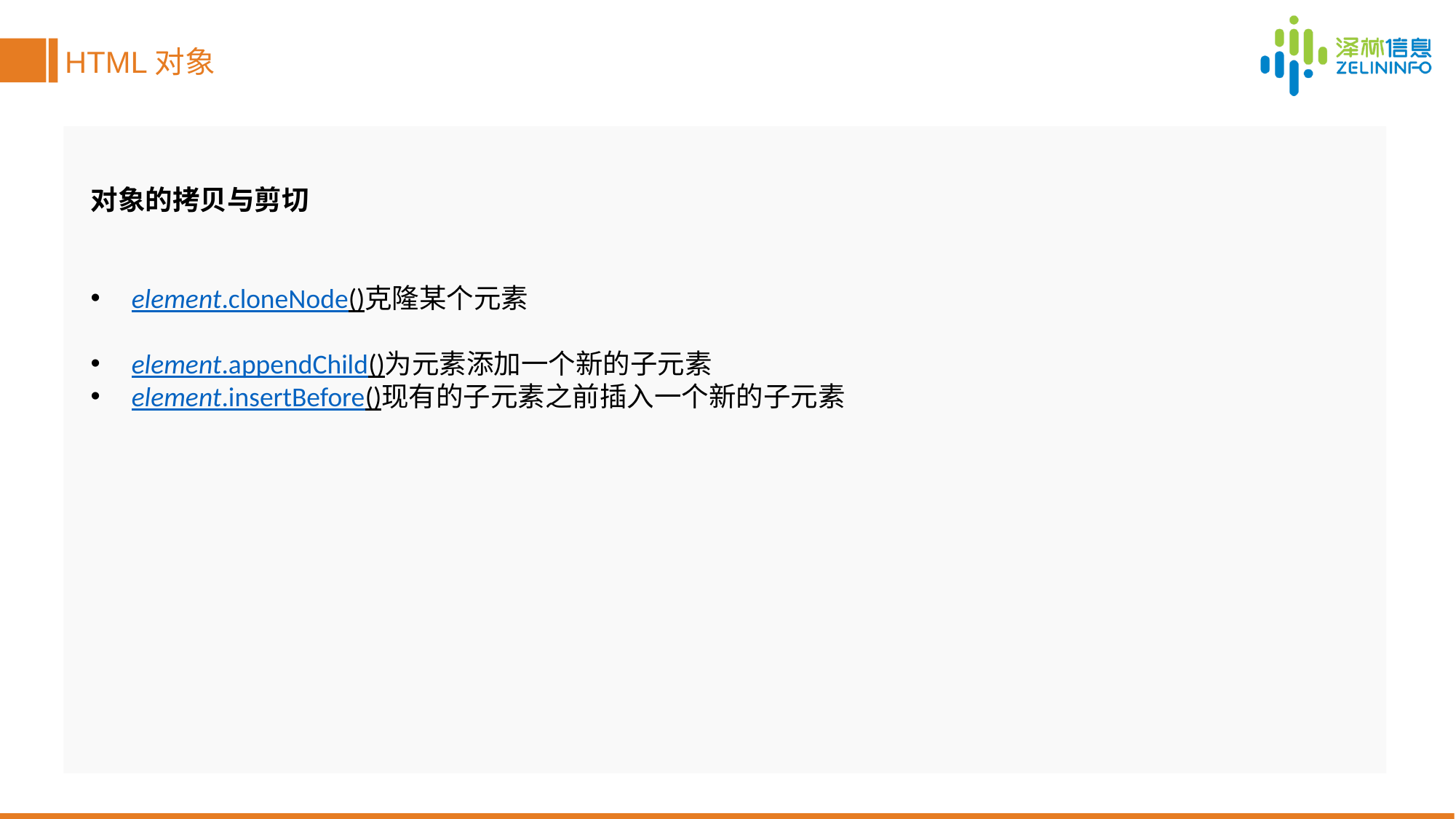

HTML对象

对象的拷贝与剪切

element.cloneNode()克隆某个元素

element.appendChild()为元素添加一个新的子元素
element.insertBefore()现有的子元素之前插入一个新的子元素